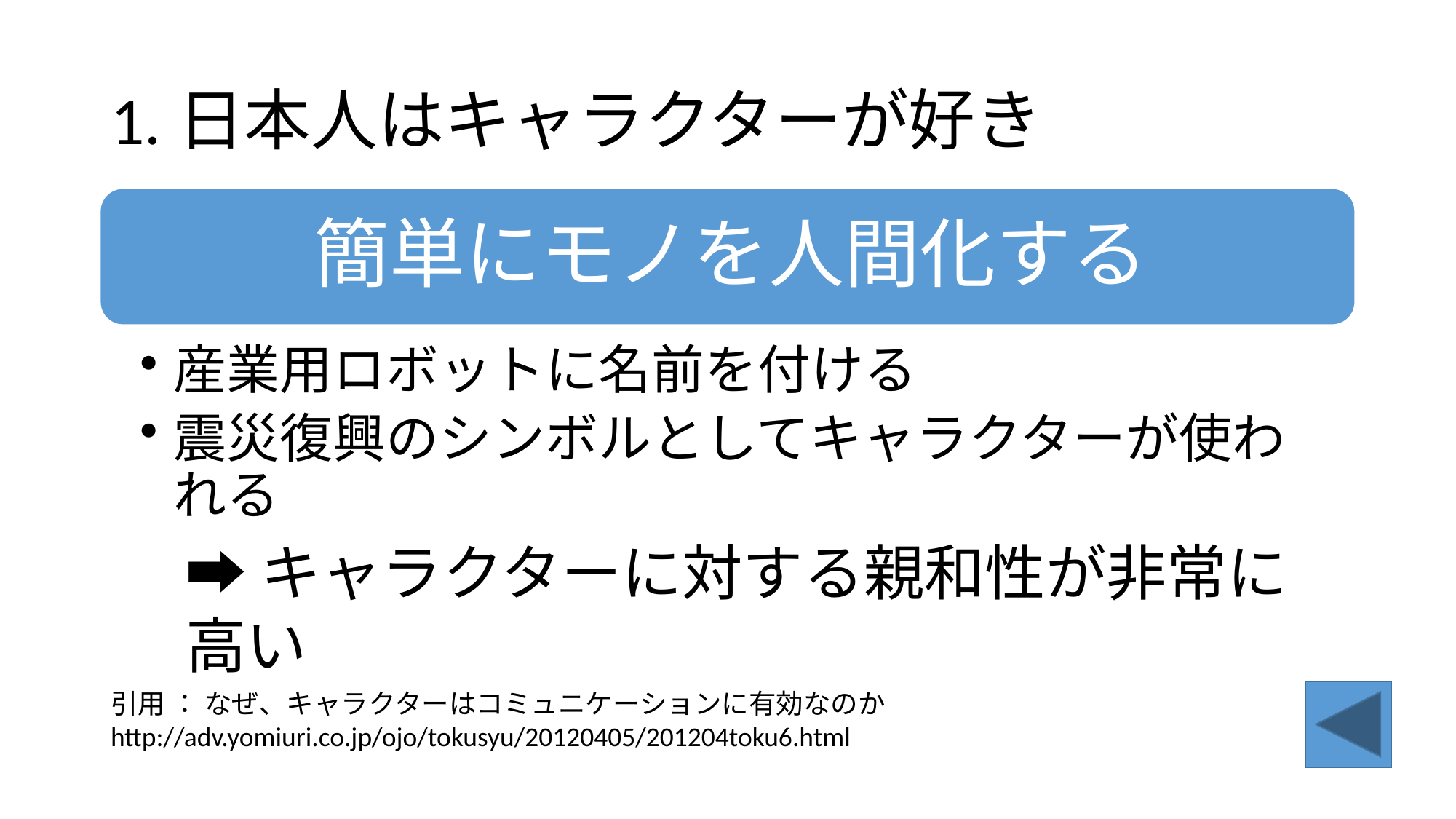

# 1.日本人はキャラクターが好き
簡単にモノを人間化する
産業用ロボットに名前を付ける
震災復興のシンボルとしてキャラクターが使われる
➡キャラクターに対する親和性が非常に高い
引用 ： なぜ、キャラクターはコミュニケーションに有効なのか	http://adv.yomiuri.co.jp/ojo/tokusyu/20120405/201204toku6.html